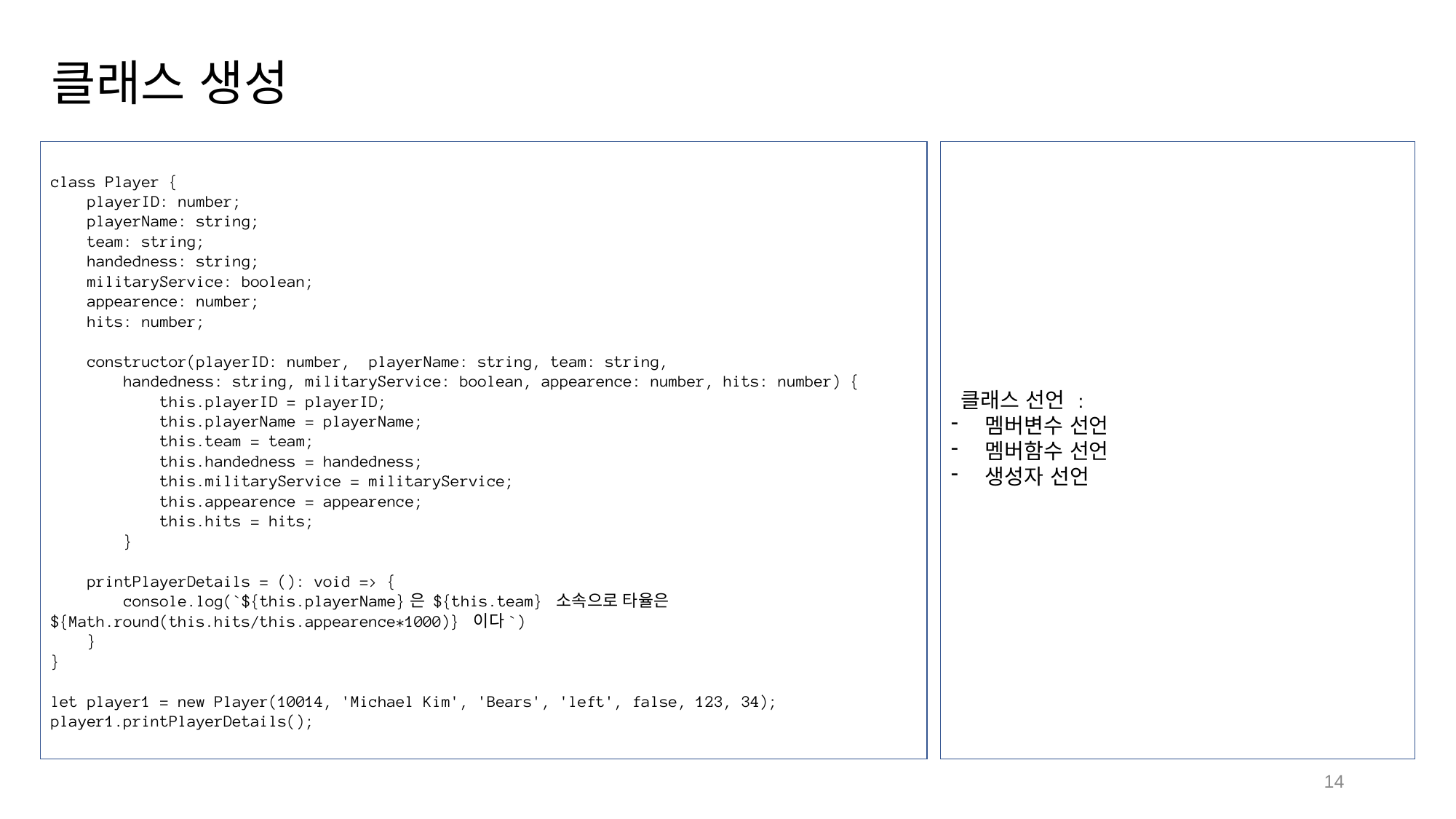

# 클래스 생성
 클래스 선언 :
멤버변수 선언
멤버함수 선언
생성자 선언

class Player {
    playerID: number;
    playerName: string;
    team: string;
    handedness: string;
    militaryService: boolean;
    appearence: number;
    hits: number;

    constructor(playerID: number,  playerName: string, team: string,
        handedness: string, militaryService: boolean, appearence: number, hits: number) {
            this.playerID = playerID;
            this.playerName = playerName;
            this.team = team;
            this.handedness = handedness;
            this.militaryService = militaryService;
            this.appearence = appearence;
            this.hits = hits;
        }

    printPlayerDetails = (): void => {
        console.log(`${this.playerName}은 ${this.team} 소속으로 타율은
${Math.round(this.hits/this.appearence*1000)} 이다`)
    }
}

let player1 = new Player(10014, 'Michael Kim', 'Bears', 'left', false, 123, 34);
player1.printPlayerDetails();
14